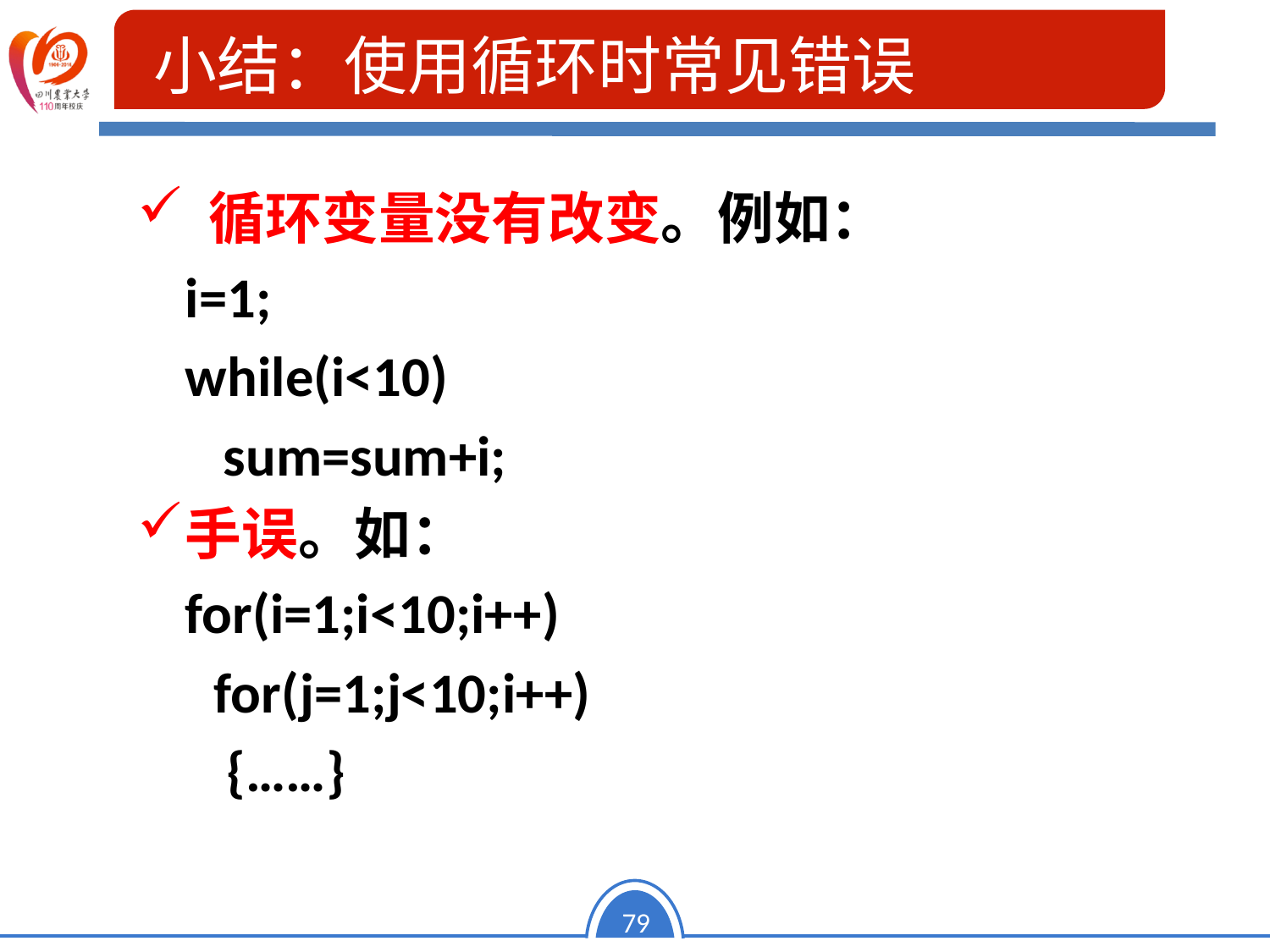

小结：使用循环时常见错误
循环变量没有改变。例如：
	i=1;
	while(i<10)
	   sum=sum+i;
手误。如：
	for(i=1;i<10;i++)
      for(j=1;j<10;i++)
       {……}